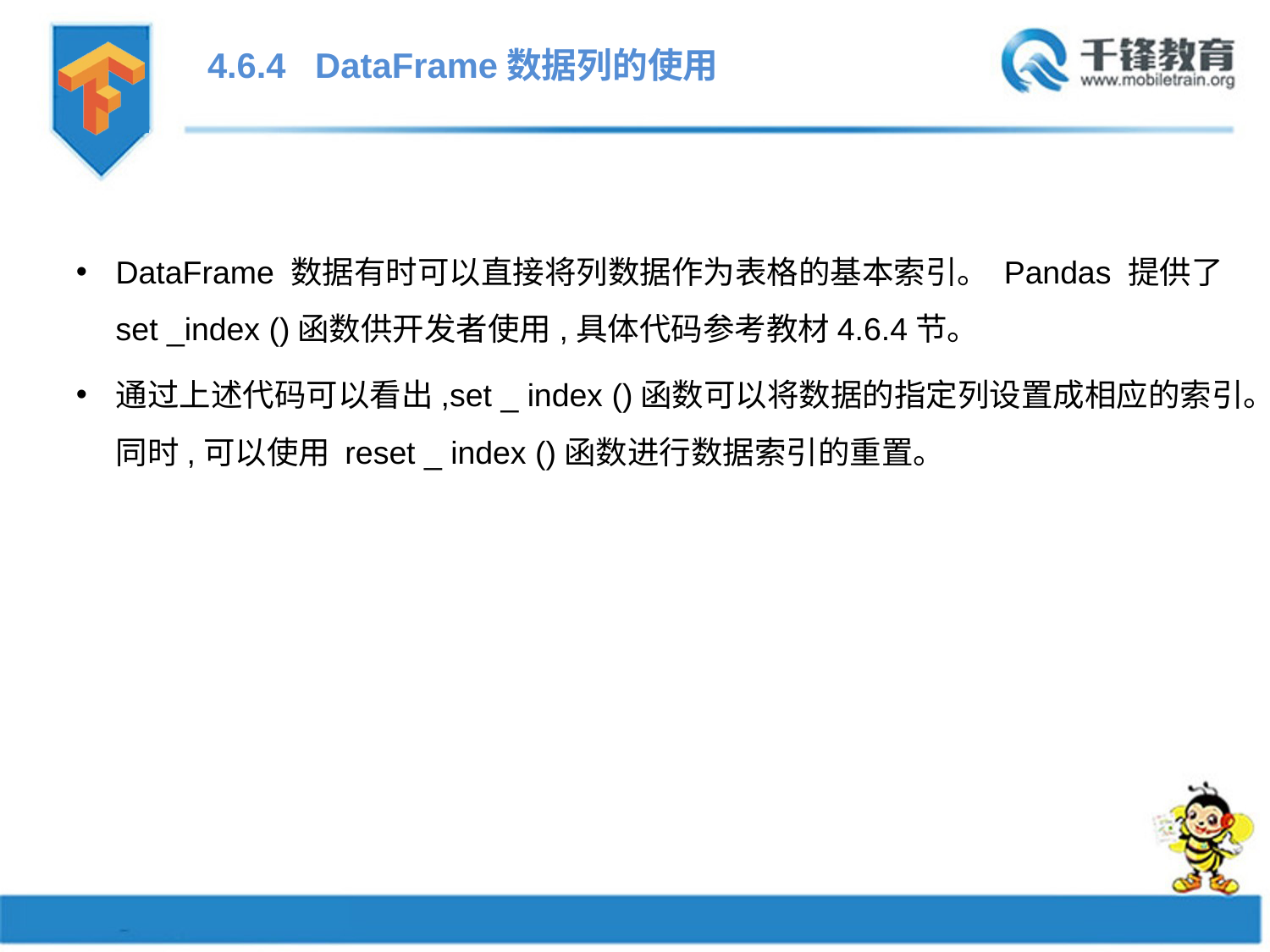

4.6.4   DataFrame数据列的使用
DataFrame 数据有时可以直接将列数据作为表格的基本索引。 Pandas 提供了 set _index ()函数供开发者使用,具体代码参考教材4.6.4节。
通过上述代码可以看出,set _ index ()函数可以将数据的指定列设置成相应的索引。同时,可以使用 reset _ index ()函数进行数据索引的重置。